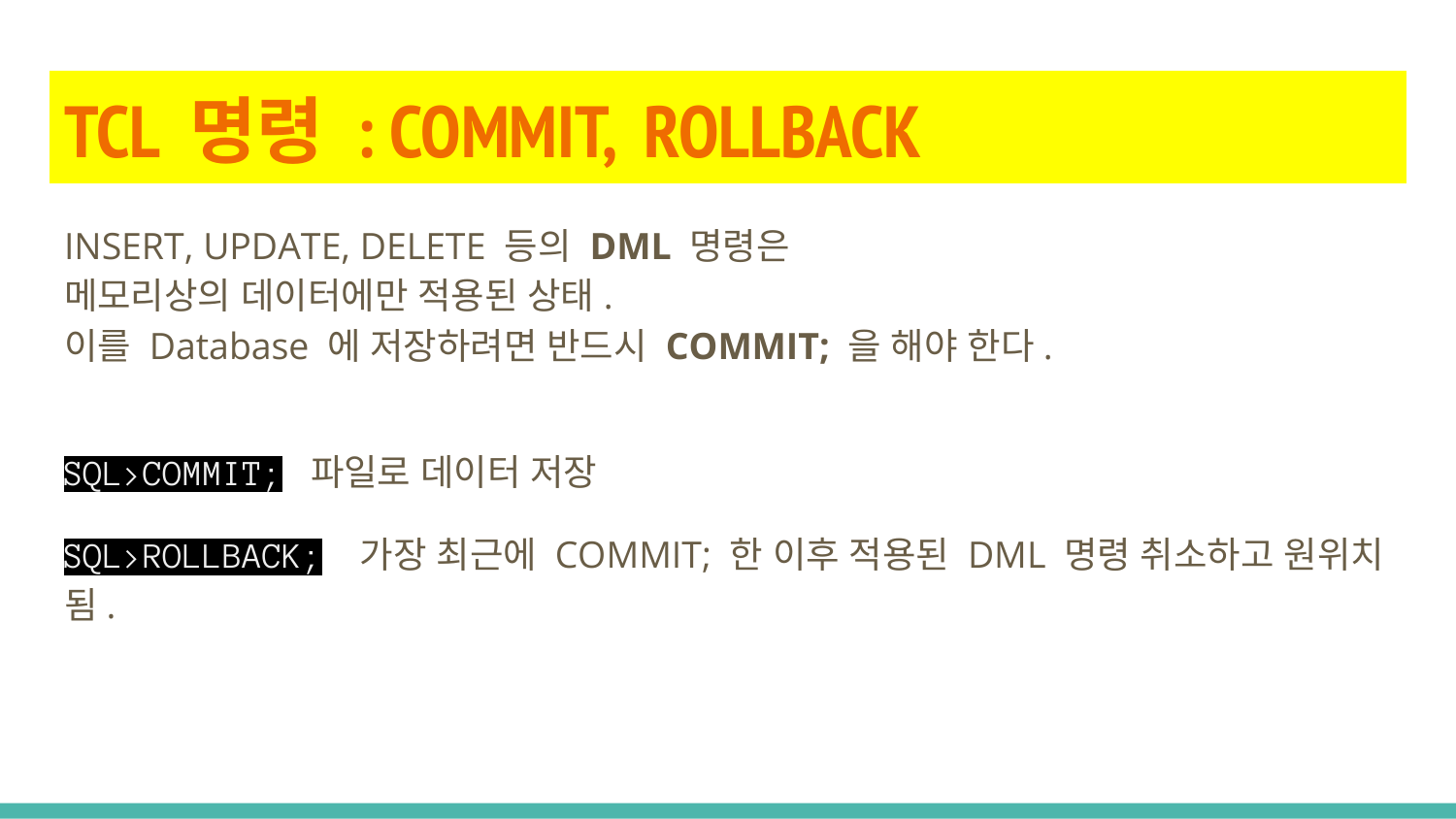

# TCL 명령 : COMMIT,  ROLLBACK
INSERT, UPDATE, DELETE 등의 DML 명령은
메모리상의 데이터에만 적용된 상태.
이를 Database 에 저장하려면 반드시 COMMIT; 을 해야 한다.
SQL>COMMIT;  파일로 데이터 저장
SQL>ROLLBACK;   가장 최근에 COMMIT; 한 이후 적용된 DML 명령 취소하고 원위치 됨.